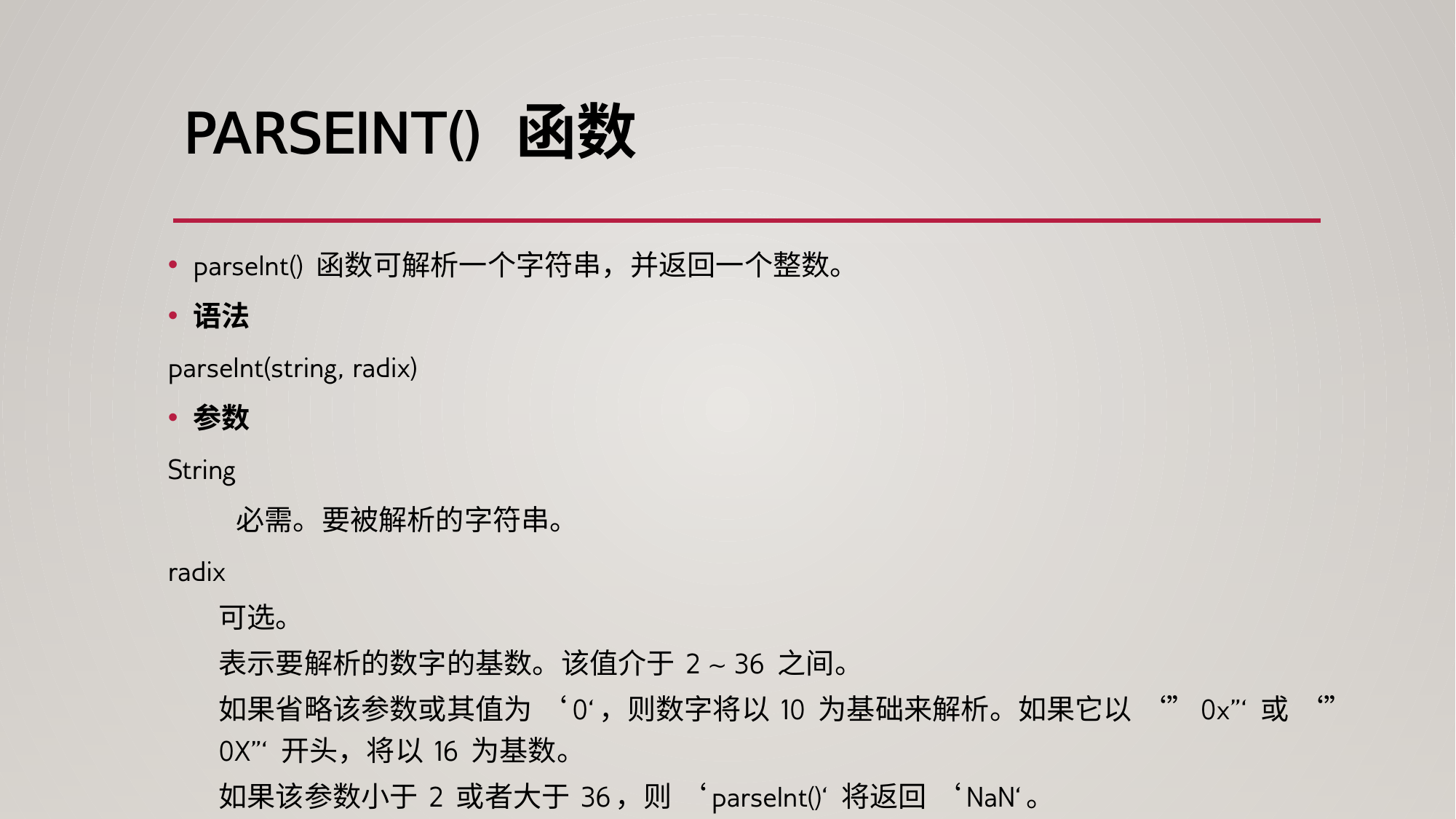

# parseInt() 函数
parseInt() 函数可解析一个字符串，并返回一个整数。
语法
parseInt(string, radix)
参数
String
          必需。要被解析的字符串。
radix
可选。
表示要解析的数字的基数。该值介于 2 ~ 36 之间。
如果省略该参数或其值为 ‘0‘，则数字将以 10 为基础来解析。如果它以 ‘”0x”‘ 或 ‘”0X”‘ 开头，将以 16 为基数。
如果该参数小于 2 或者大于 36，则 ‘parseInt()‘ 将返回 ‘NaN‘。